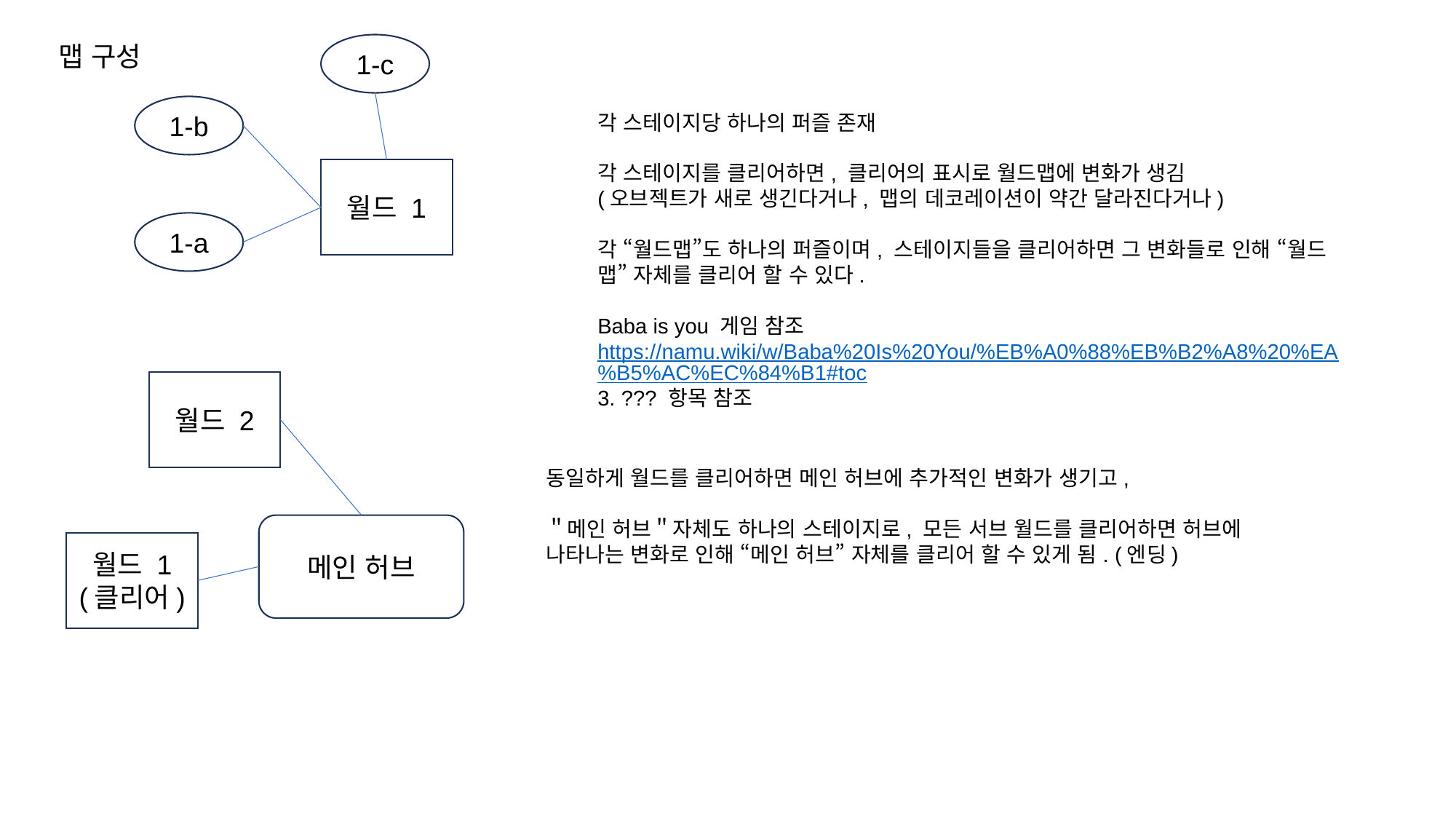

맵 구성
1-c
1-b
각 스테이지당 하나의 퍼즐 존재

각 스테이지를 클리어하면, 클리어의 표시로 월드맵에 변화가 생김
(오브젝트가 새로 생긴다거나, 맵의 데코레이션이 약간 달라진다거나)

각 “월드맵”도 하나의 퍼즐이며, 스테이지들을 클리어하면 그 변화들로 인해 “월드맵” 자체를 클리어 할 수 있다.

Baba is you 게임 참조
https://namu.wiki/w/Baba%20Is%20You/%EB%A0%88%EB%B2%A8%20%EA%B5%AC%EC%84%B1#toc
3. ??? 항목 참조
월드 1
1-a
월드 2
동일하게 월드를 클리어하면 메인 허브에 추가적인 변화가 생기고,

＂메인 허브＂자체도 하나의 스테이지로, 모든 서브 월드를 클리어하면 허브에 나타나는 변화로 인해 “메인 허브” 자체를 클리어 할 수 있게 됨. (엔딩)
메인 허브
월드 1
(클리어)